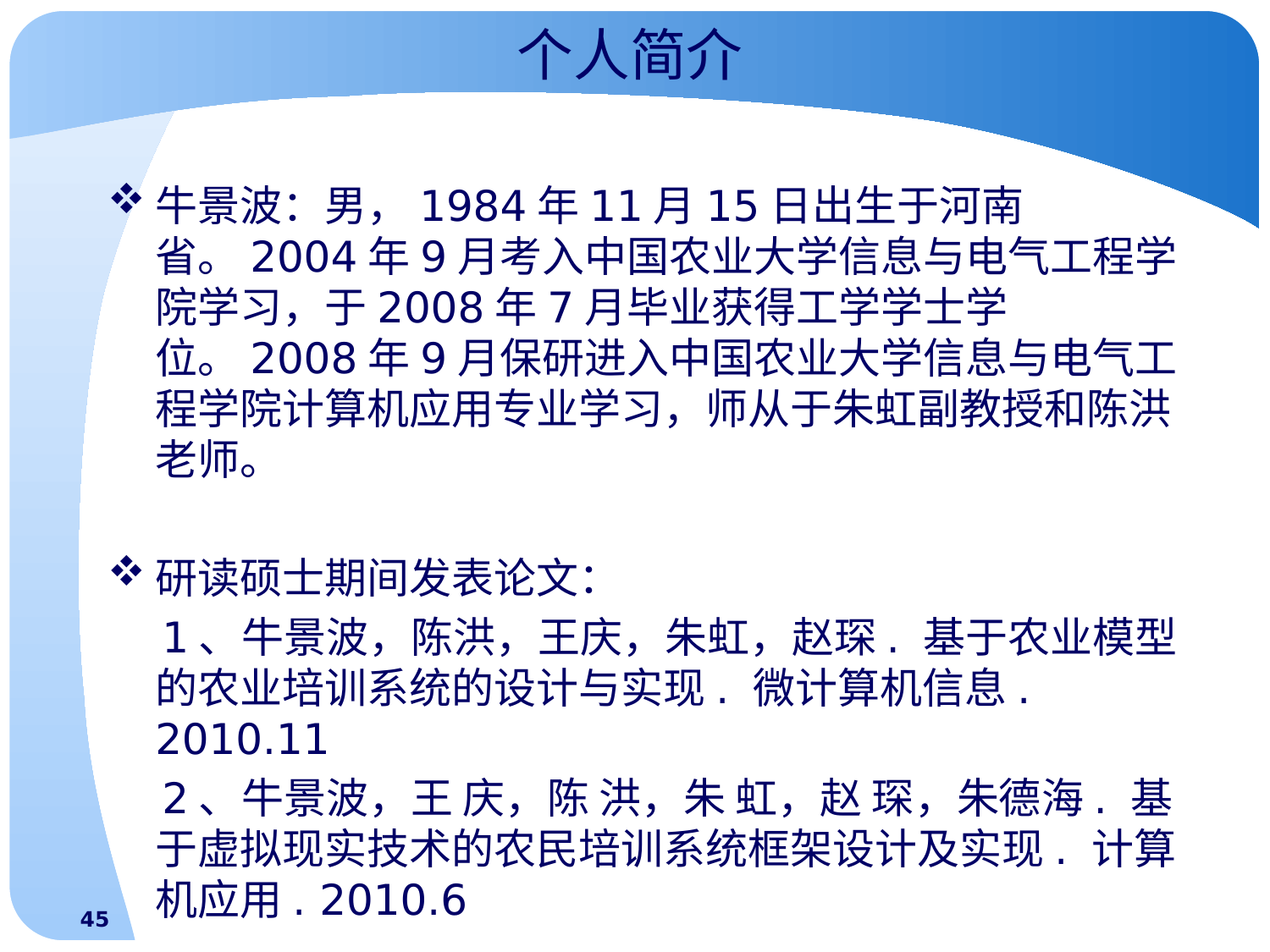

# 个人简介
牛景波：男，1984年11月15日出生于河南省。2004年9月考入中国农业大学信息与电气工程学院学习，于2008年7月毕业获得工学学士学位。2008年9月保研进入中国农业大学信息与电气工程学院计算机应用专业学习，师从于朱虹副教授和陈洪老师。

研读硕士期间发表论文：
    1、牛景波，陈洪，王庆，朱虹，赵琛. 基于农业模型的农业培训系统的设计与实现. 微计算机信息. 2010.11
    2、牛景波，王 庆，陈 洪，朱 虹，赵 琛，朱德海. 基于虚拟现实技术的农民培训系统框架设计及实现. 计算机应用. 2010.6
45